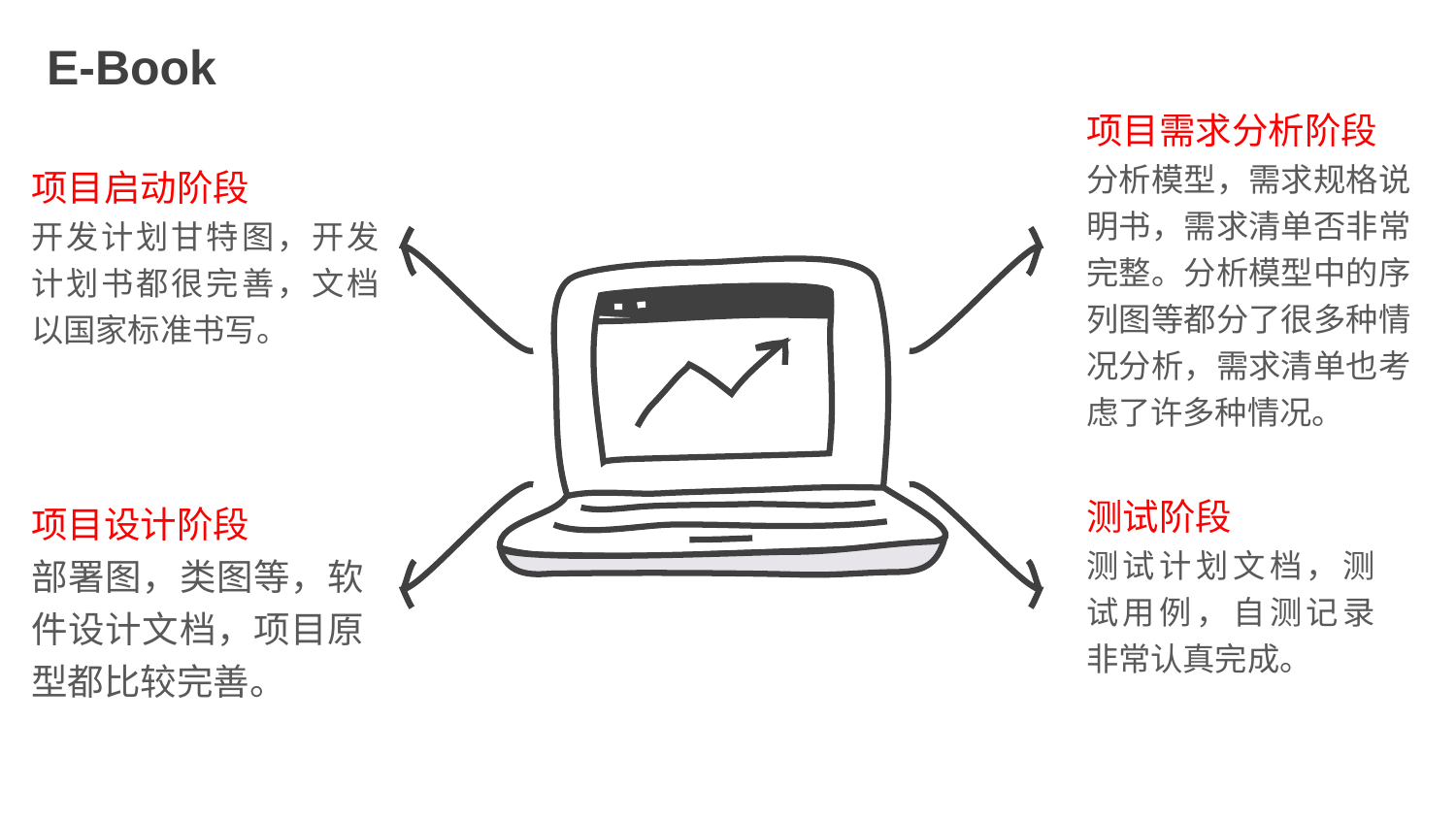

项目需求分析阶段
分析模型，需求规格说明书，需求清单否非常完整。分析模型中的序列图等都分了很多种情况分析，需求清单也考虑了许多种情况。
项目启动阶段
开发计划甘特图，开发计划书都很完善，文档以国家标准书写。

测试阶段
测试计划文档，测试用例，自测记录非常认真完成。

项目设计阶段
部署图，类图等，软件设计文档，项目原型都比较完善。